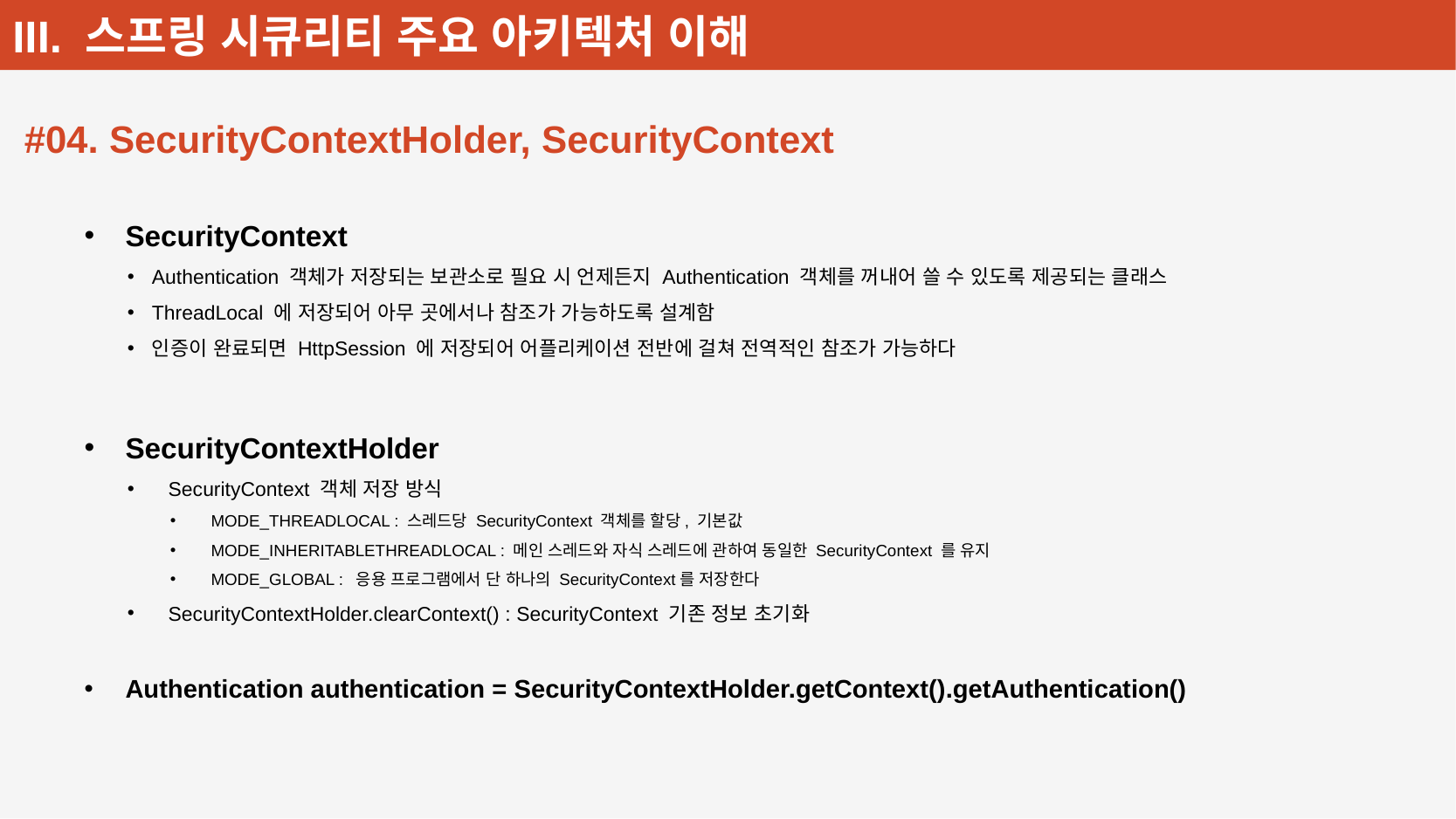

#04. SecurityContextHolder, SecurityContext
SecurityContext
Authentication 객체가 저장되는 보관소로 필요 시 언제든지 Authentication 객체를 꺼내어 쓸 수 있도록 제공되는 클래스
ThreadLocal 에 저장되어 아무 곳에서나 참조가 가능하도록 설계함
인증이 완료되면 HttpSession 에 저장되어 어플리케이션 전반에 걸쳐 전역적인 참조가 가능하다

SecurityContextHolder
SecurityContext 객체 저장 방식
MODE_THREADLOCAL : 스레드당 SecurityContext 객체를 할당, 기본값
MODE_INHERITABLETHREADLOCAL : 메인 스레드와 자식 스레드에 관하여 동일한 SecurityContext 를 유지
MODE_GLOBAL :  응용 프로그램에서 단 하나의 SecurityContext를 저장한다
SecurityContextHolder.clearContext() : SecurityContext 기존 정보 초기화

Authentication authentication = SecurityContextHolder.getContext().getAuthentication()